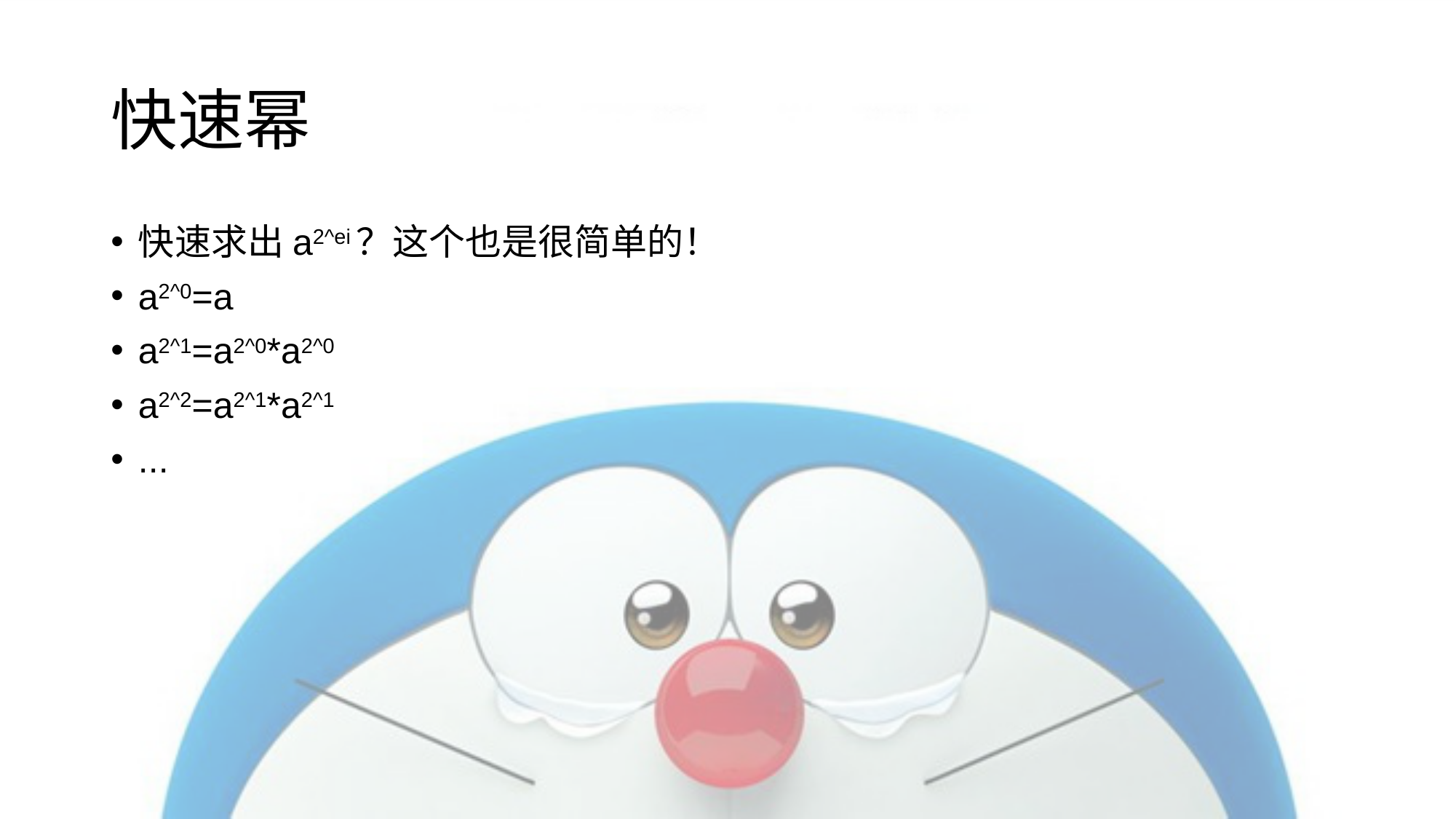

# 快速幂
快速求出a2^ei？这个也是很简单的！
a2^0=a
a2^1=a2^0*a2^0
a2^2=a2^1*a2^1
...